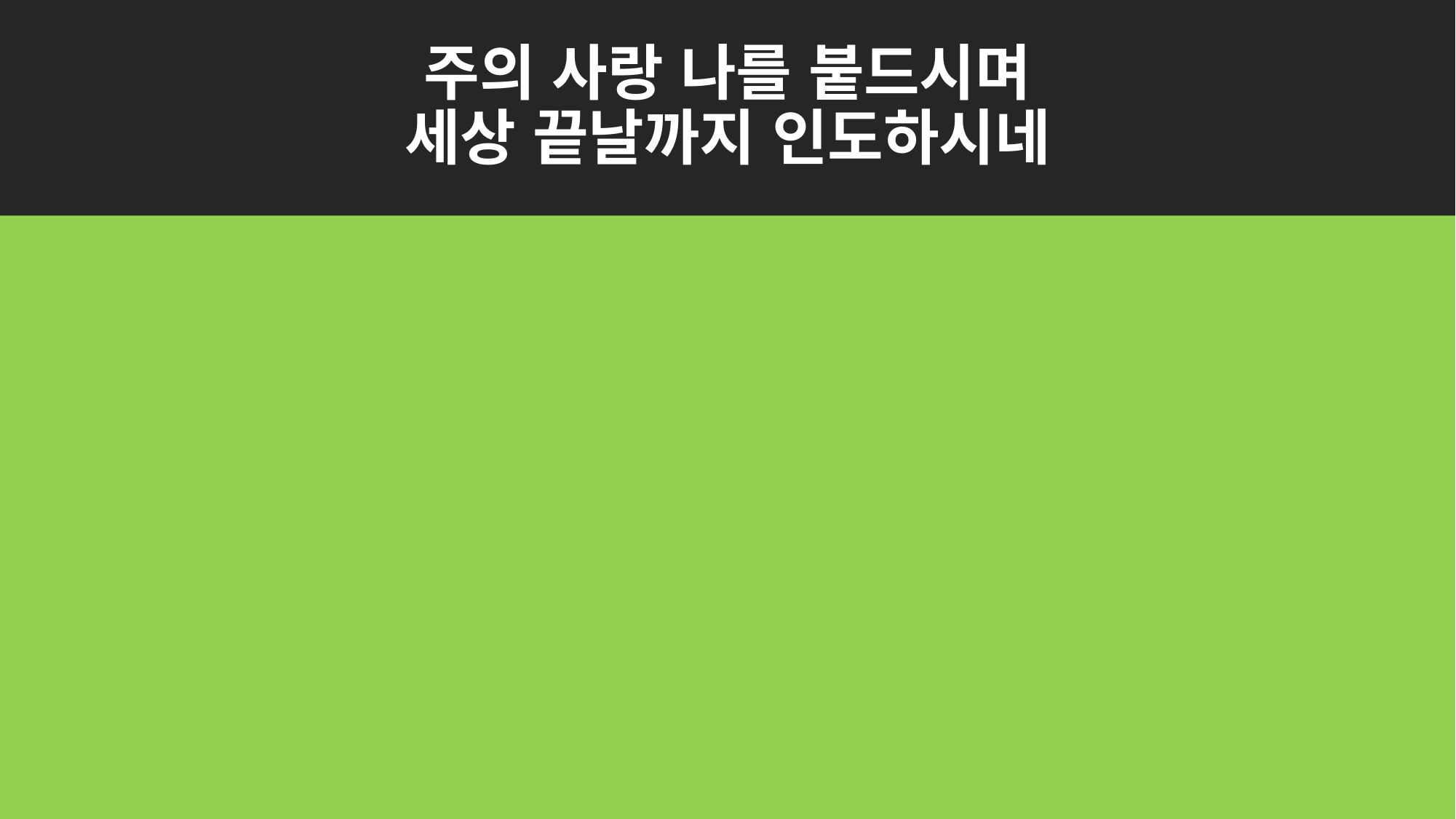

# 주의 사랑 나를 붙드시며
세상 끝날까지 인도하시네